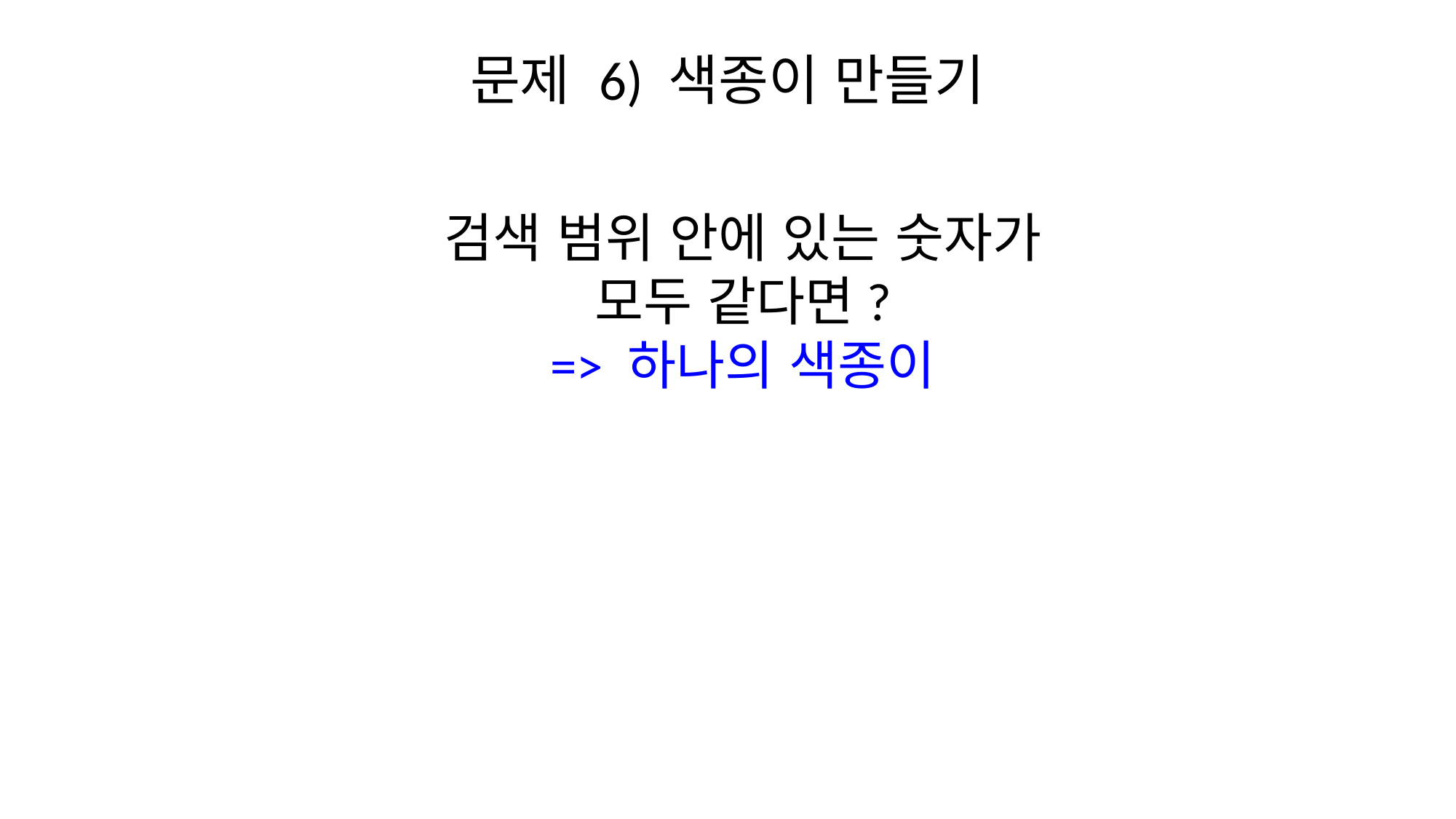

# 문제 6) 색종이 만들기
검색 범위 안에 있는 숫자가 모두 같다면?
=> 하나의 색종이